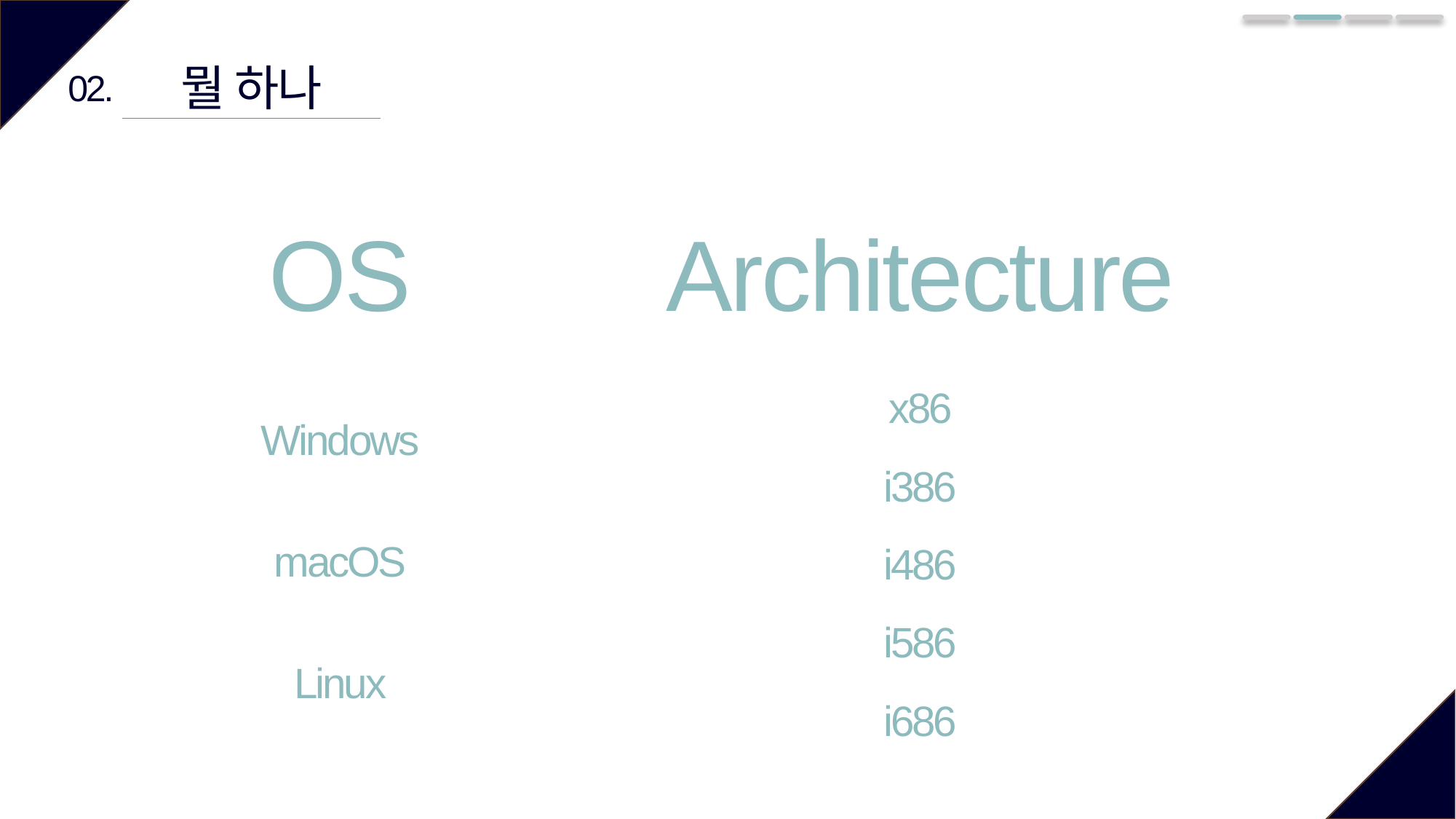

뭘 하나
02.
OS
Architecture
x86
i386
i486
i586
i686
Windows
macOS
Linux